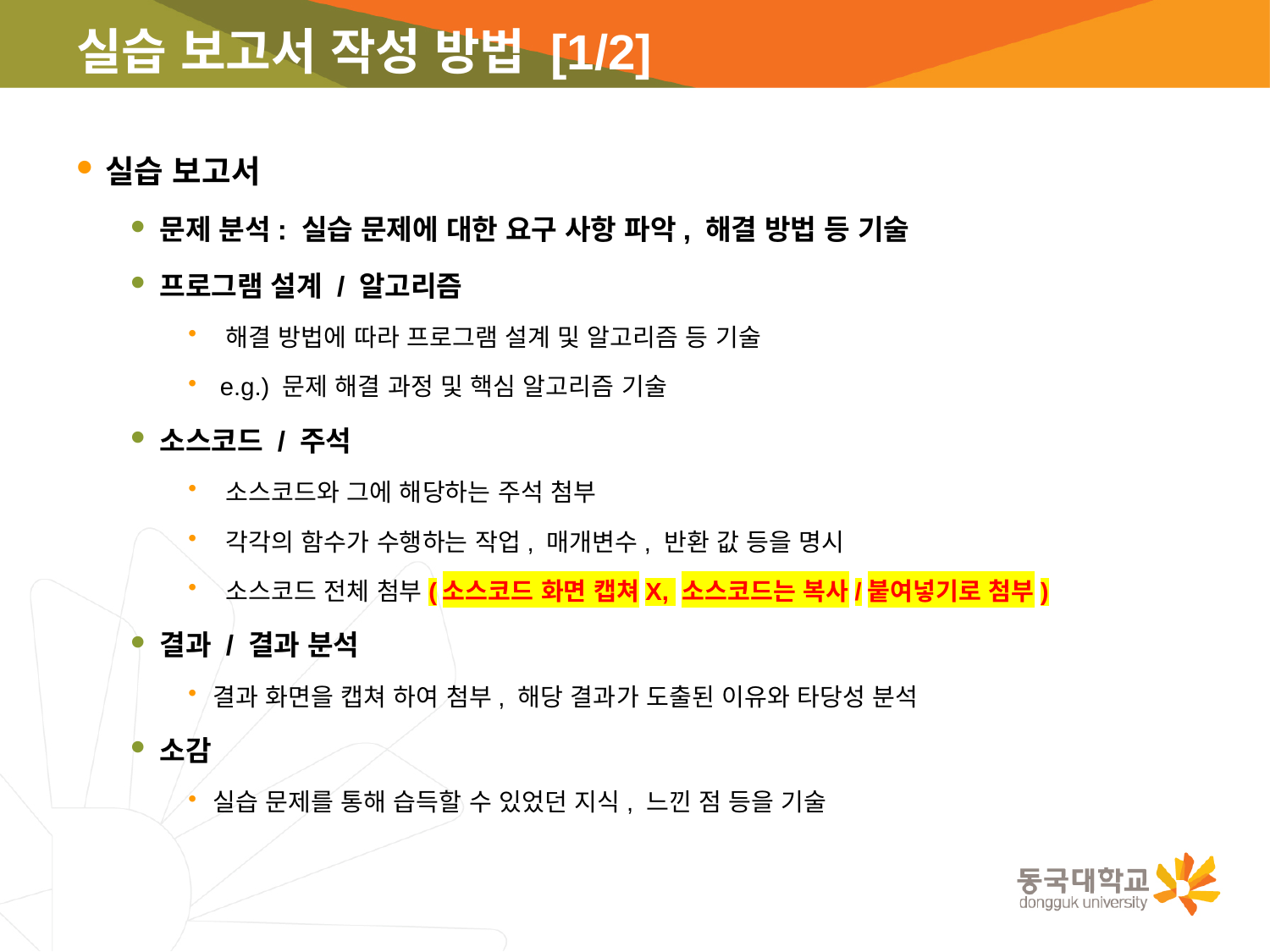

# 실습 보고서 작성 방법 [1/2]
실습 보고서
문제 분석: 실습 문제에 대한 요구 사항 파악, 해결 방법 등 기술
프로그램 설계 / 알고리즘
 해결 방법에 따라 프로그램 설계 및 알고리즘 등 기술
 e.g.) 문제 해결 과정 및 핵심 알고리즘 기술
소스코드 / 주석
 소스코드와 그에 해당하는 주석 첨부
 각각의 함수가 수행하는 작업, 매개변수, 반환 값 등을 명시
 소스코드 전체 첨부(소스코드 화면 캡쳐X, 소스코드는 복사/붙여넣기로 첨부)
결과 / 결과 분석
결과 화면을 캡쳐 하여 첨부, 해당 결과가 도출된 이유와 타당성 분석
소감
실습 문제를 통해 습득할 수 있었던 지식, 느낀 점 등을 기술